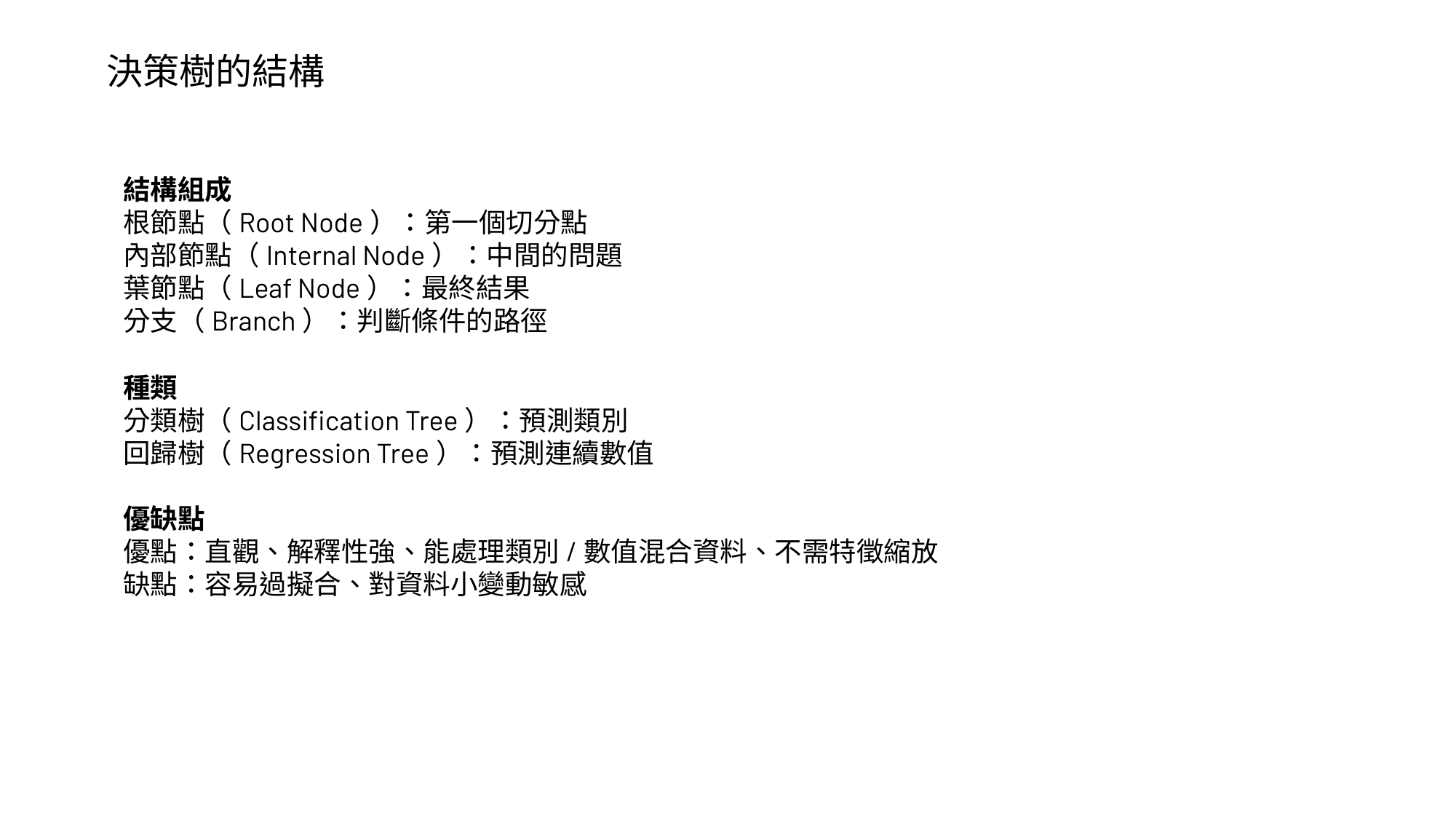

決策樹的結構
結構組成
根節點（Root Node）：第一個切分點
內部節點（Internal Node）：中間的問題
葉節點（Leaf Node）：最終結果
分支（Branch）：判斷條件的路徑
種類
分類樹（Classification Tree）：預測類別
回歸樹（Regression Tree）：預測連續數值

優缺點
優點：直觀、解釋性強、能處理類別/數值混合資料、不需特徵縮放
缺點：容易過擬合、對資料小變動敏感